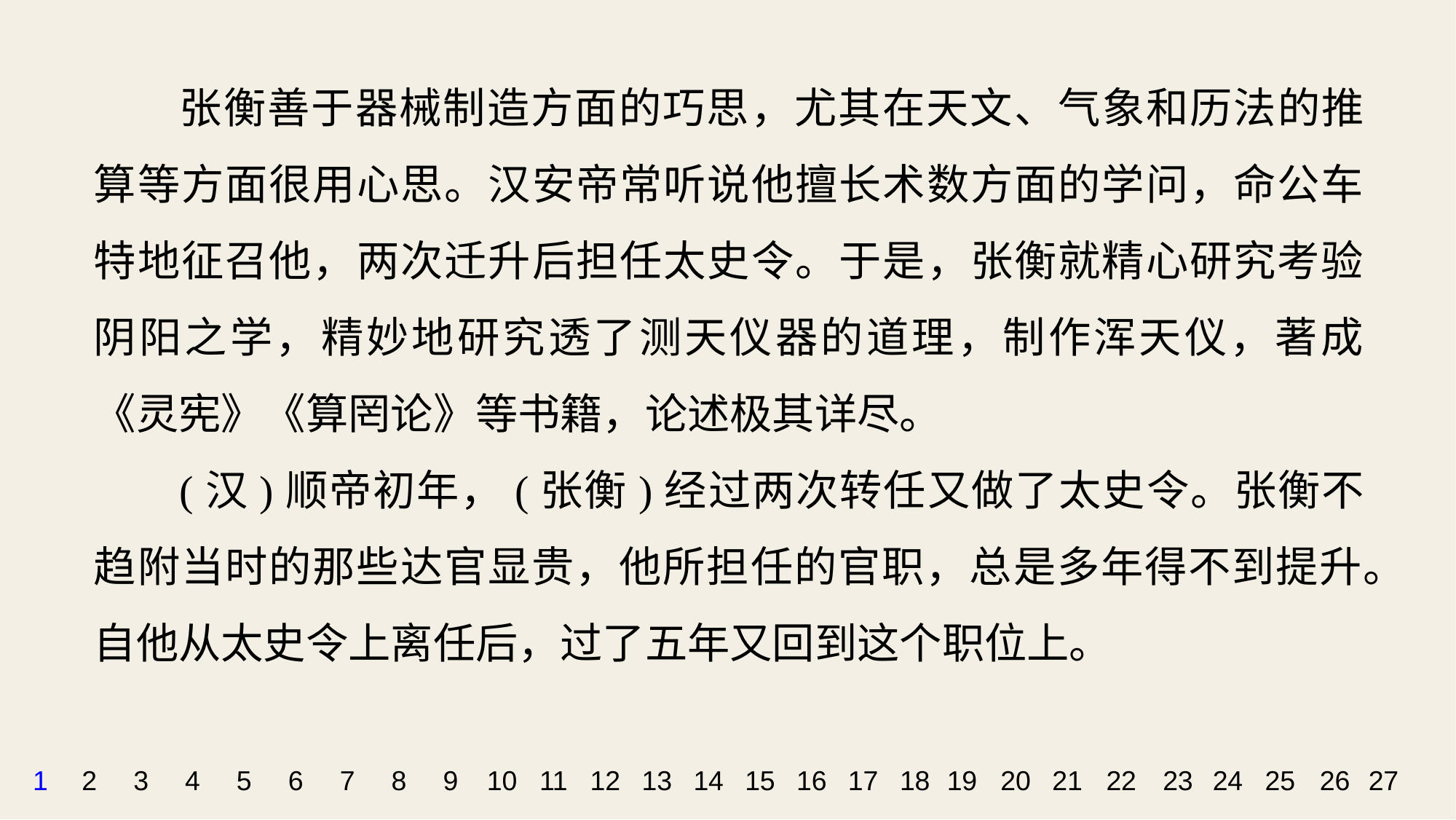

张衡善于器械制造方面的巧思，尤其在天文、气象和历法的推算等方面很用心思。汉安帝常听说他擅长术数方面的学问，命公车特地征召他，两次迁升后担任太史令。于是，张衡就精心研究考验阴阳之学，精妙地研究透了测天仪器的道理，制作浑天仪，著成《灵宪》《算罔论》等书籍，论述极其详尽。
(汉)顺帝初年，(张衡)经过两次转任又做了太史令。张衡不趋附当时的那些达官显贵，他所担任的官职，总是多年得不到提升。自他从太史令上离任后，过了五年又回到这个职位上。
1
2
3
4
5
6
7
8
9
10
11
12
13
14
15
16
17
18
19
20
21
22
23
24
25
26
27